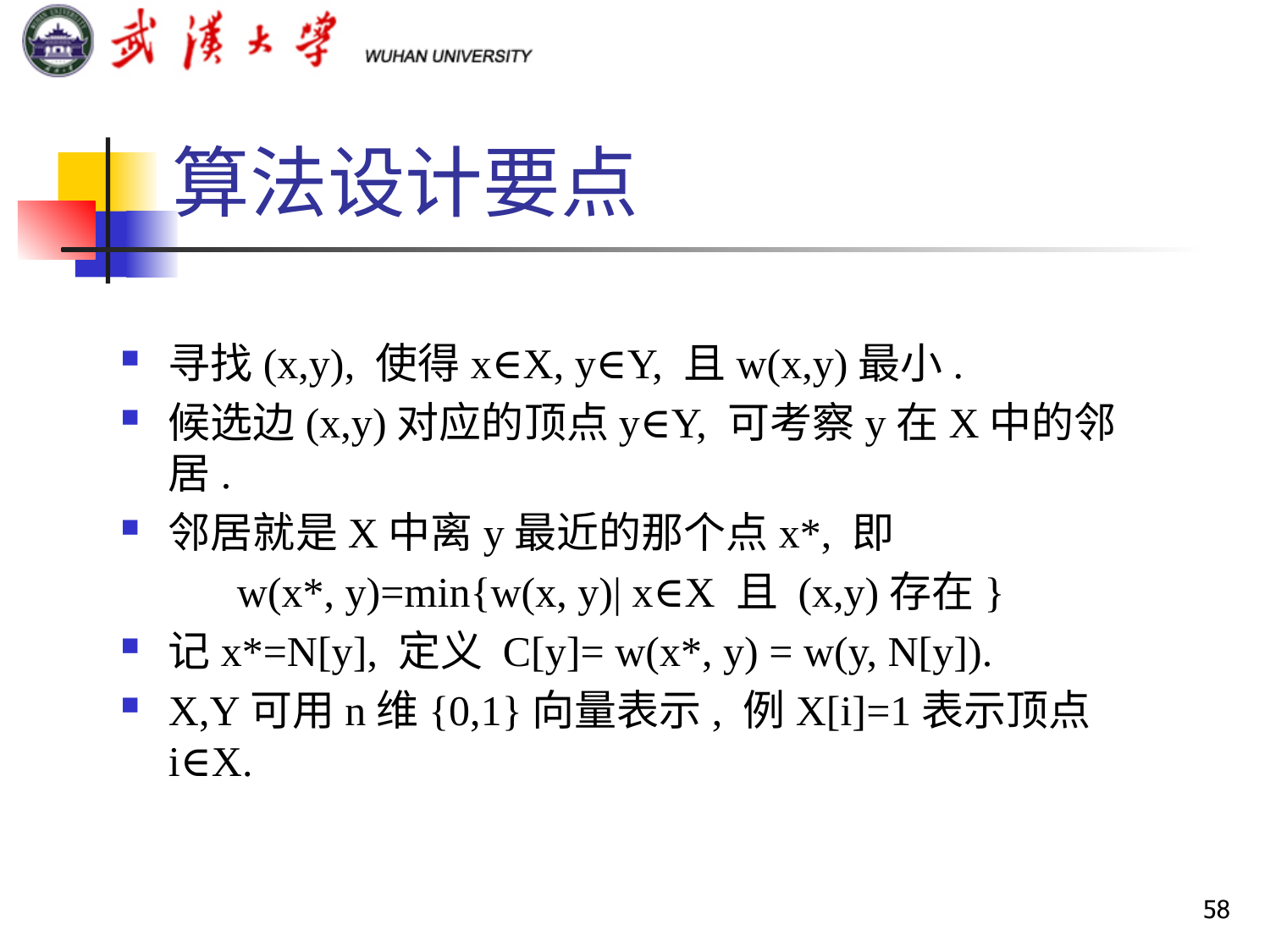

# 算法设计要点

寻找(x,y), 使得x∈X, y∈Y, 且w(x,y)最小.
候选边(x,y)对应的顶点y∈Y, 可考察y在X中的邻居.
邻居就是X中离y最近的那个点x*, 即
           w(x*, y)=min{w(x, y)| x∈X 且 (x,y)存在}
记x*=N[y], 定义 C[y]= w(x*, y) = w(y, N[y]).
X,Y可用n维{0,1}向量表示, 例X[i]=1表示顶点i∈X.
58